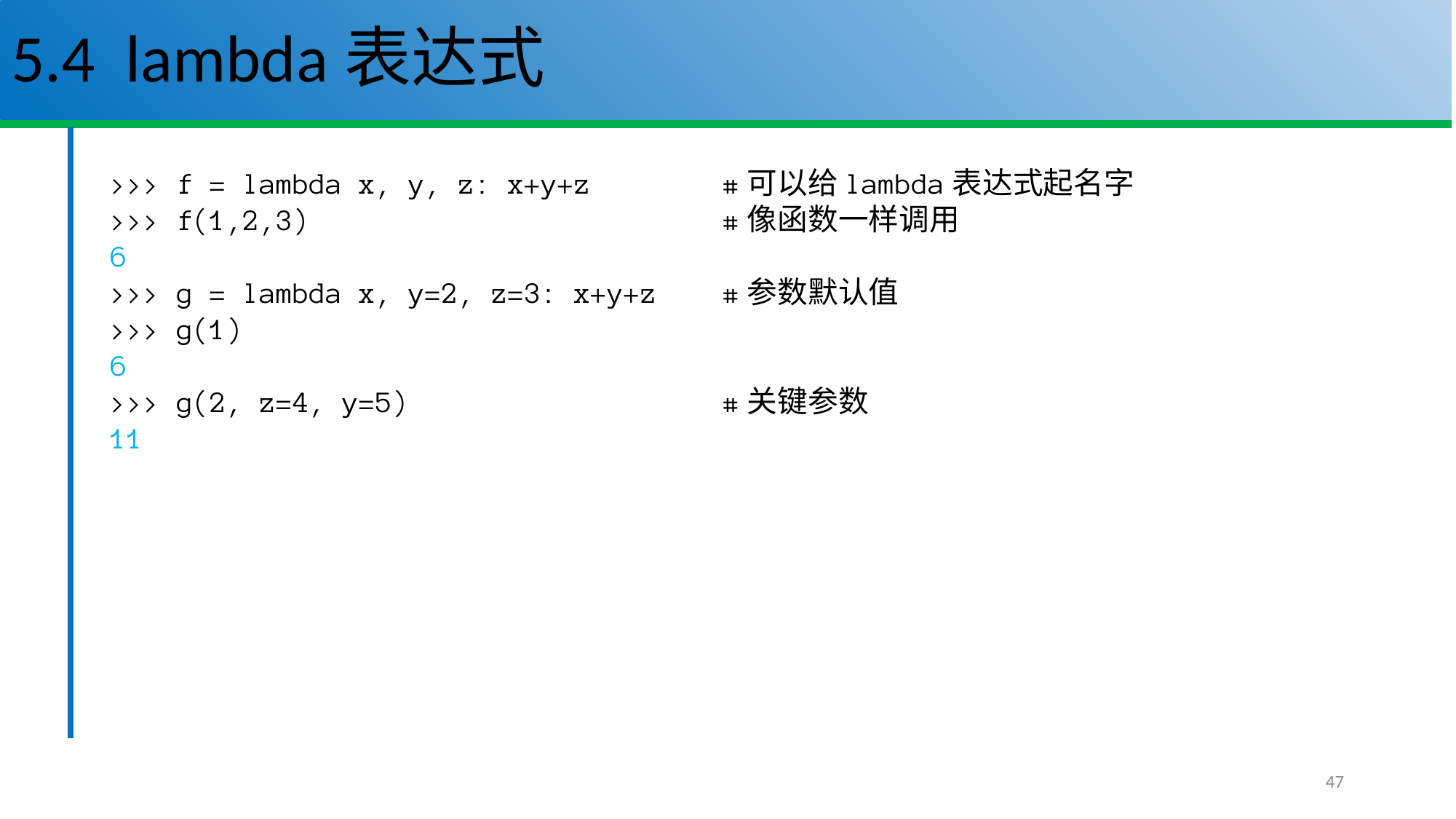

# 5.4  lambda表达式
>>> f = lambda x, y, z: x+y+z        #可以给lambda表达式起名字
>>> f(1,2,3)                         #像函数一样调用
6
>>> g = lambda x, y=2, z=3: x+y+z    #参数默认值
>>> g(1)
6
>>> g(2, z=4, y=5)                   #关键参数
11
47